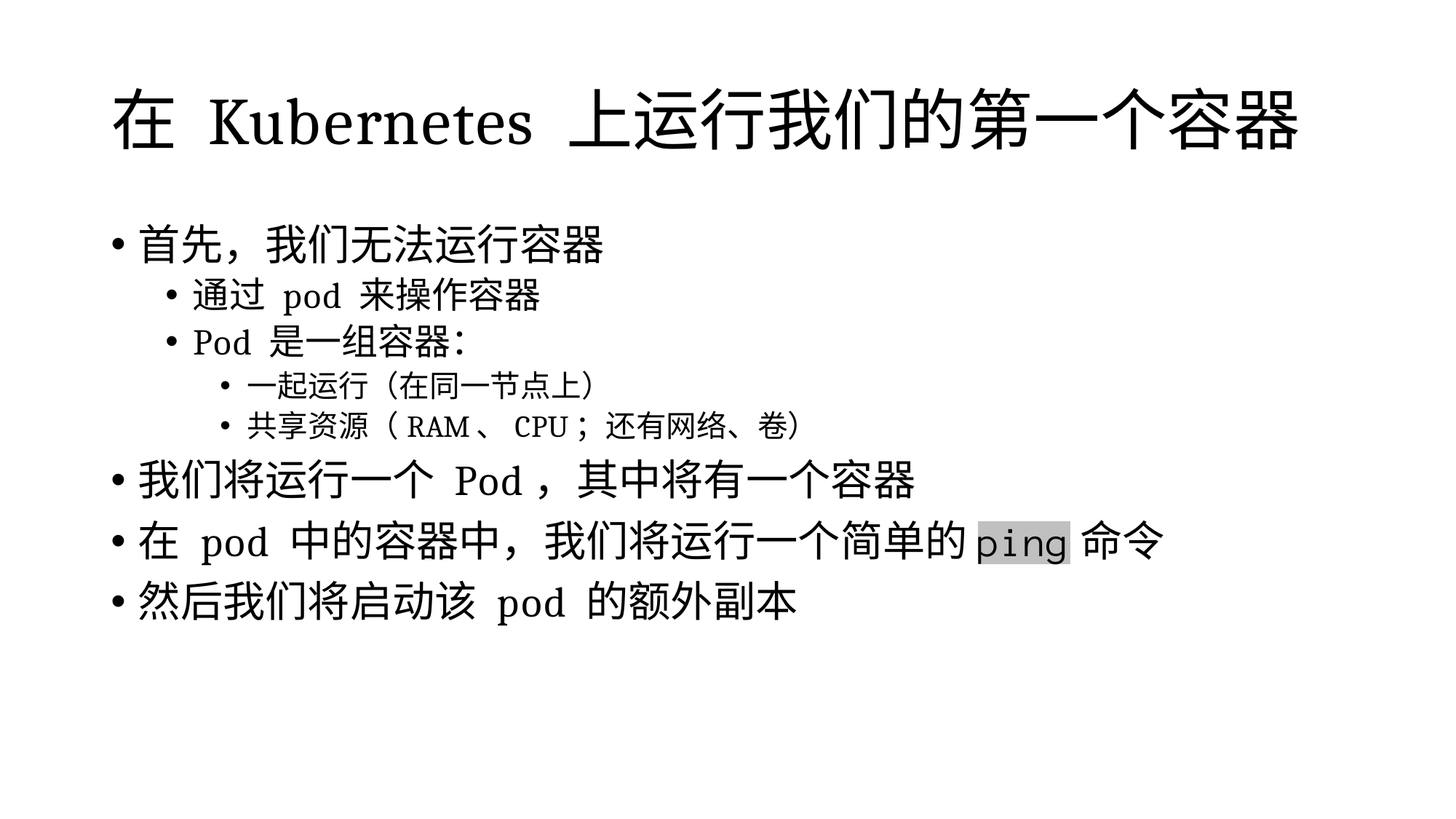

# 在 Kubernetes 上运行我们的第一个容器
首先，我们无法运行容器
通过 pod 来操作容器
Pod 是一组容器：
一起运行（在同一节点上）
共享资源（RAM、CPU；还有网络、卷）
我们将运行一个 Pod，其中将有一个容器
在 pod 中的容器中，我们将运行一个简单的ping命令
然后我们将启动该 pod 的额外副本